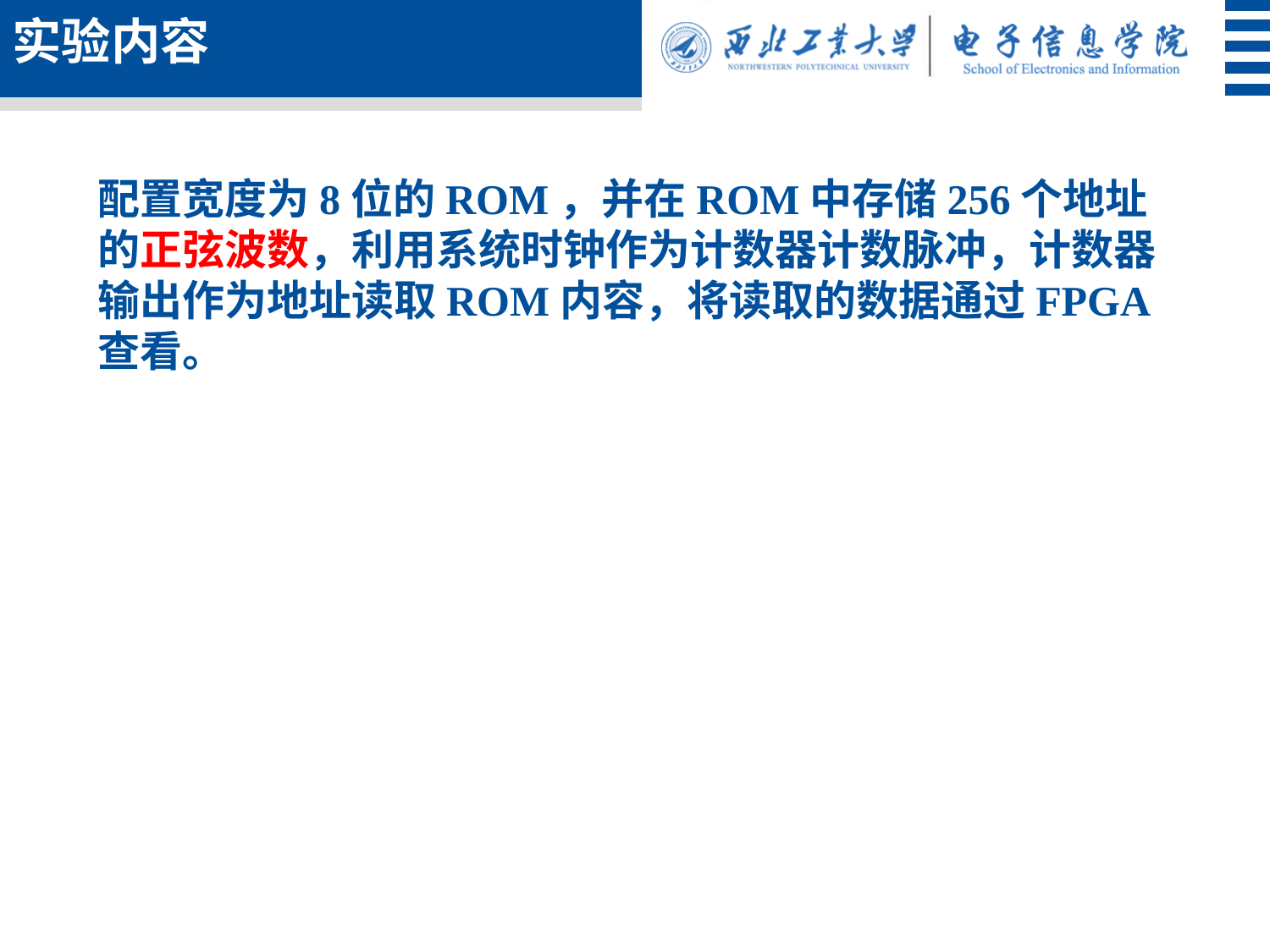

实验内容
配置宽度为8位的ROM，并在ROM中存储256个地址的正弦波数，利用系统时钟作为计数器计数脉冲，计数器输出作为地址读取ROM内容，将读取的数据通过FPGA查看。